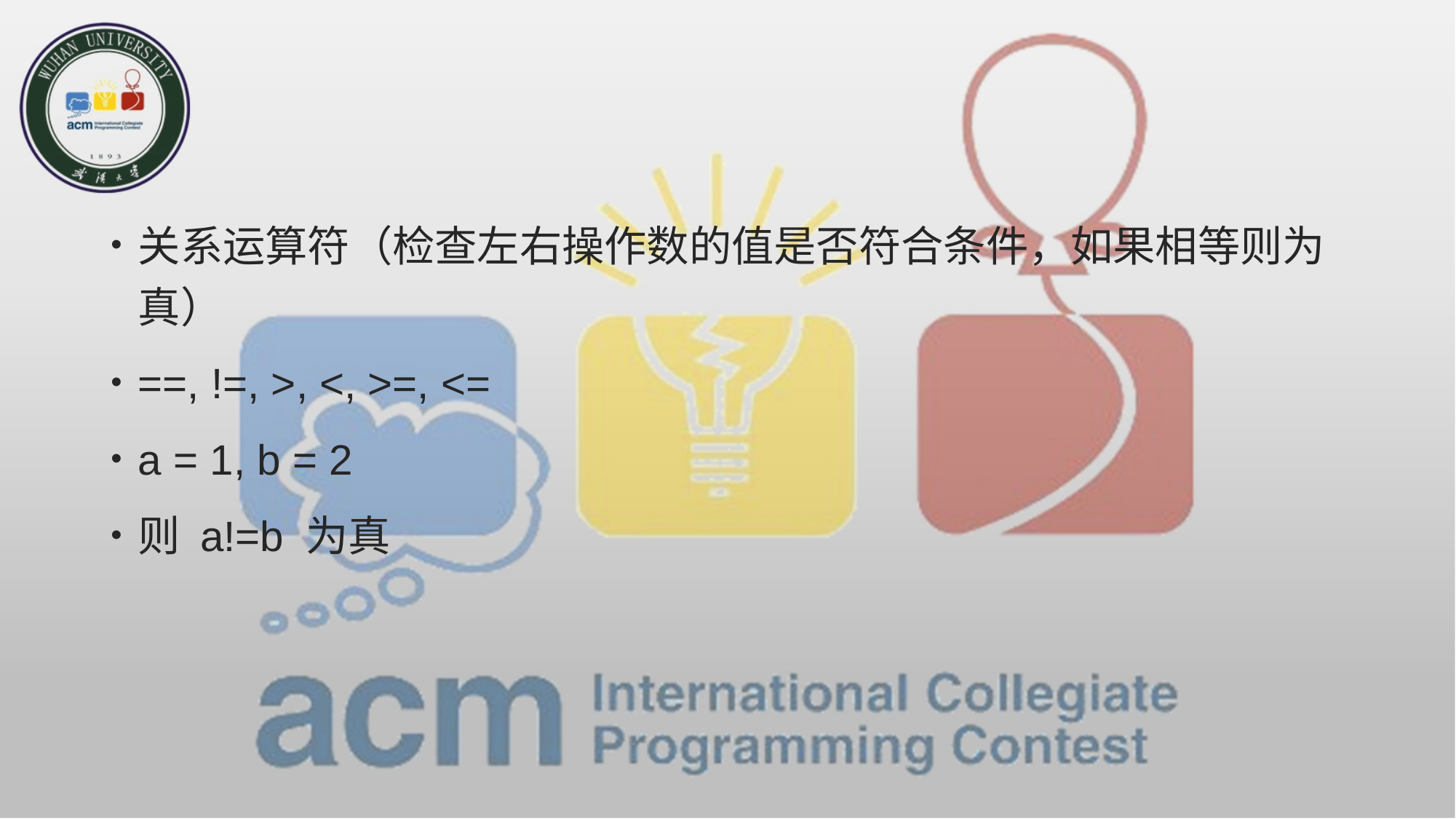

#
关系运算符（检查左右操作数的值是否符合条件，如果相等则为真）
==, !=, >, <, >=, <=
a = 1, b = 2
则 a!=b 为真